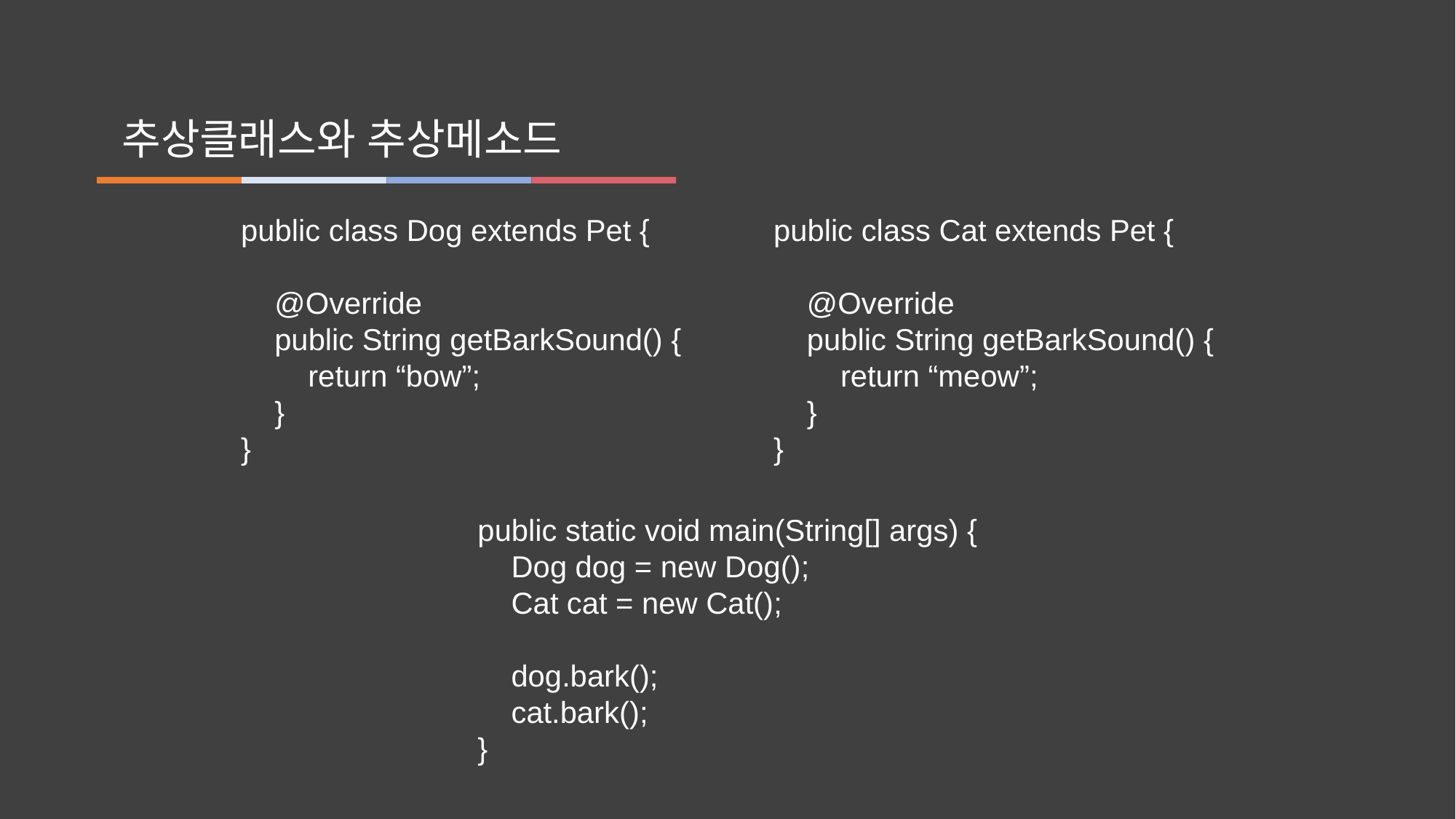

추상클래스와 추상메소드

public class Cat extends Pet {

    @Override
    public String getBarkSound() {
        return “meow”;
    }
}
public class Dog extends Pet {

    @Override
    public String getBarkSound() {
        return “bow”;
    }
}
public static void main(String[] args) {
    Dog dog = new Dog();
    Cat cat = new Cat();

    dog.bark();
    cat.bark();
}